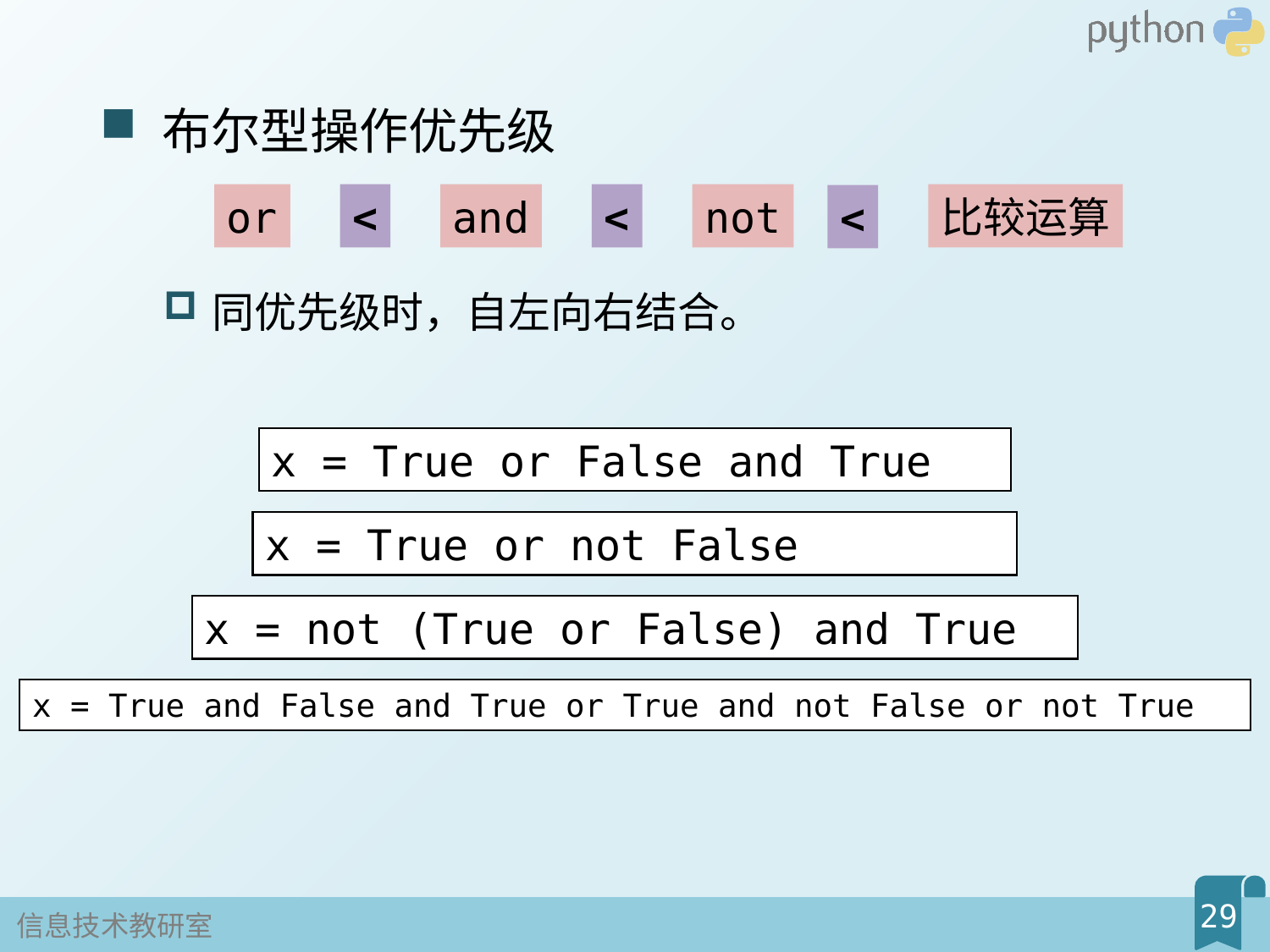

布尔型操作优先级
比较运算
not
<
or
<
and
<
同优先级时，自左向右结合。

x = True or False and True
x = True or not False
x = not (True or False) and True
x = True and False and True or True and not False or not True
29